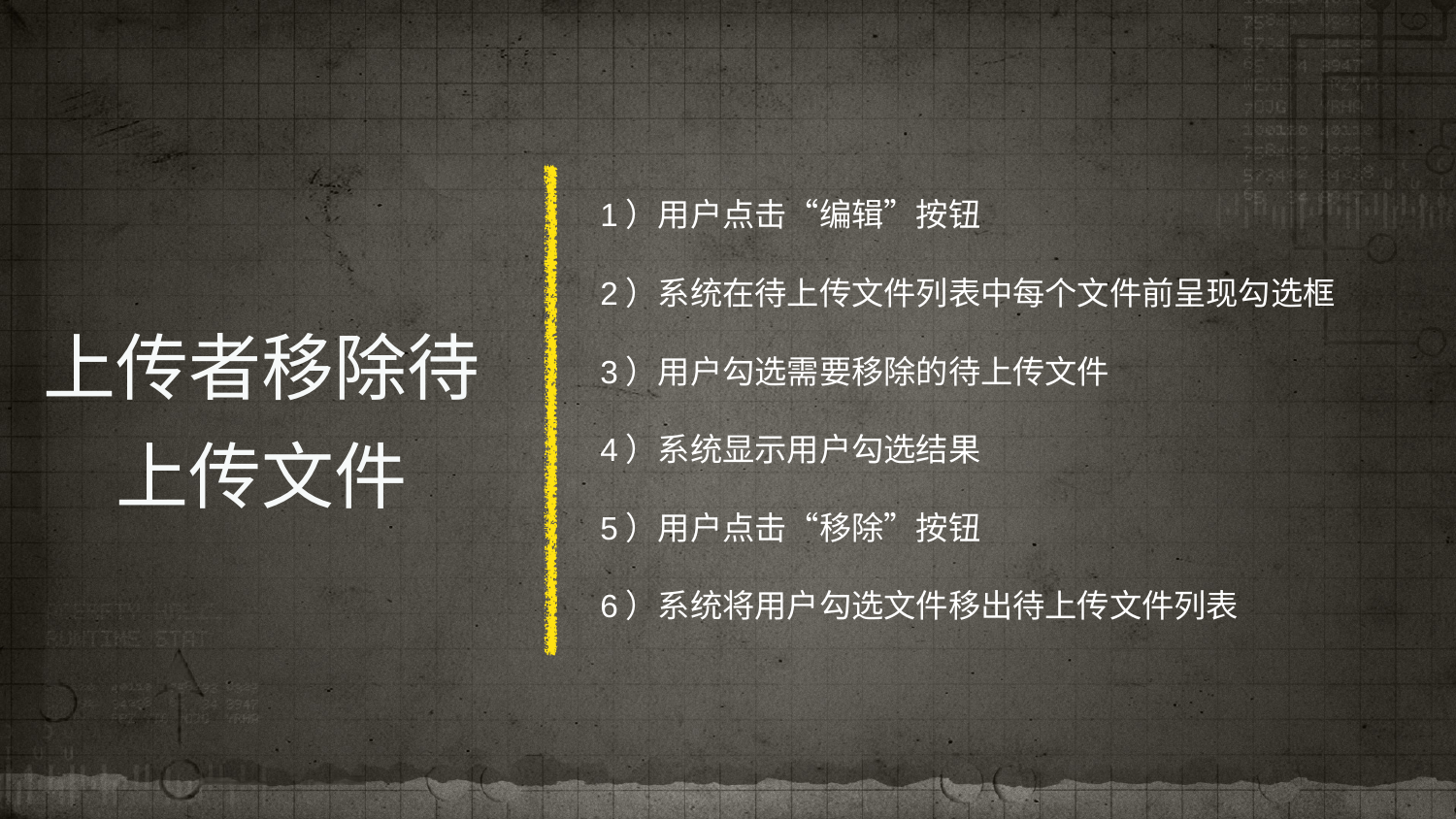

# 上传者移除待上传文件
1）用户点击“编辑”按钮
2）系统在待上传文件列表中每个文件前呈现勾选框
3）用户勾选需要移除的待上传文件
4）系统显示用户勾选结果
5）用户点击“移除”按钮
6）系统将用户勾选文件移出待上传文件列表